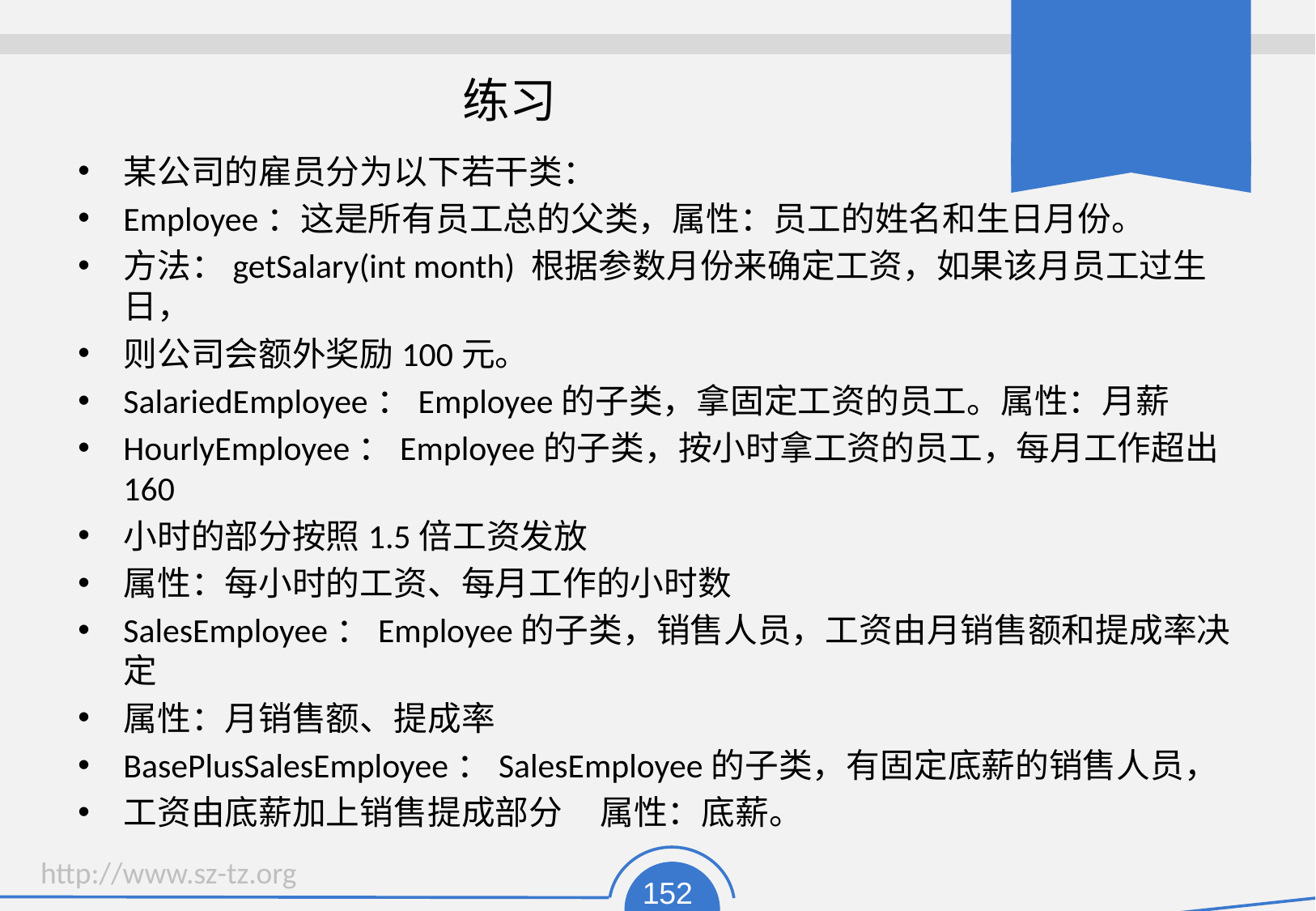

# 练习
某公司的雇员分为以下若干类：
Employee：这是所有员工总的父类，属性：员工的姓名和生日月份。
方法：getSalary(int month) 根据参数月份来确定工资，如果该月员工过生日，
则公司会额外奖励100元。
SalariedEmployee：Employee的子类，拿固定工资的员工。属性：月薪
HourlyEmployee：Employee的子类，按小时拿工资的员工，每月工作超出160
小时的部分按照1.5倍工资发放
属性：每小时的工资、每月工作的小时数
SalesEmployee：Employee的子类，销售人员，工资由月销售额和提成率决定
属性：月销售额、提成率
BasePlusSalesEmployee：SalesEmployee的子类，有固定底薪的销售人员，
工资由底薪加上销售提成部分     属性：底薪。